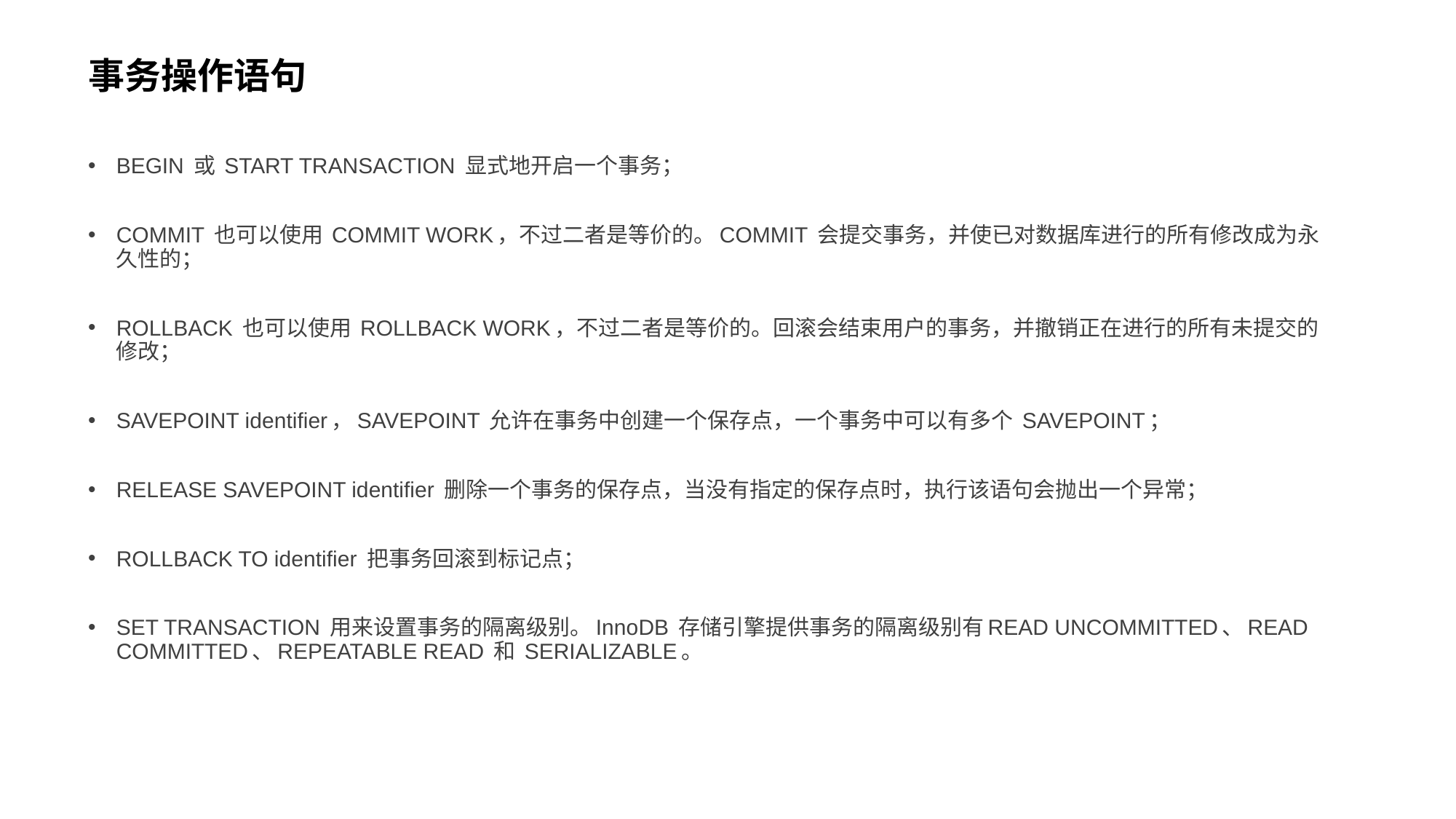

# 事务操作语句
BEGIN 或 START TRANSACTION 显式地开启一个事务；

COMMIT 也可以使用 COMMIT WORK，不过二者是等价的。COMMIT 会提交事务，并使已对数据库进行的所有修改成为永久性的；

ROLLBACK 也可以使用 ROLLBACK WORK，不过二者是等价的。回滚会结束用户的事务，并撤销正在进行的所有未提交的修改；

SAVEPOINT identifier，SAVEPOINT 允许在事务中创建一个保存点，一个事务中可以有多个 SAVEPOINT；

RELEASE SAVEPOINT identifier 删除一个事务的保存点，当没有指定的保存点时，执行该语句会抛出一个异常；

ROLLBACK TO identifier 把事务回滚到标记点；

SET TRANSACTION 用来设置事务的隔离级别。InnoDB 存储引擎提供事务的隔离级别有READ UNCOMMITTED、READ COMMITTED、REPEATABLE READ 和 SERIALIZABLE。